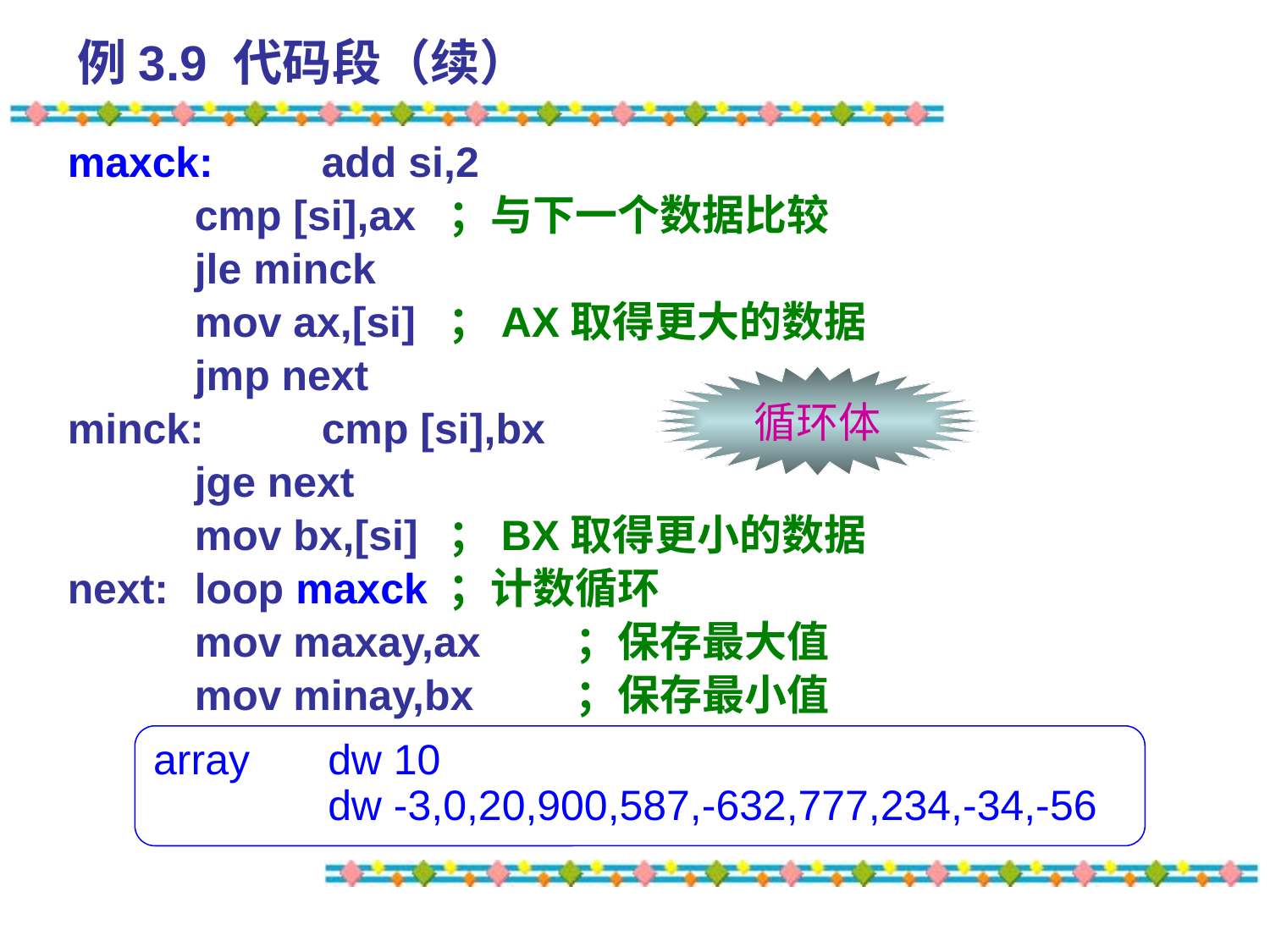

# 例3.9 代码段（续）
maxck:	add si,2
	cmp [si],ax	；与下一个数据比较
	jle minck
	mov ax,[si]	；AX取得更大的数据
	jmp next
minck:	cmp [si],bx
	jge next
	mov bx,[si]	；BX取得更小的数据
next:	loop maxck	；计数循环
	mov maxay,ax	；保存最大值
	mov minay,bx	；保存最小值
循环体
array	dw 10
	dw -3,0,20,900,587,-632,777,234,-34,-56